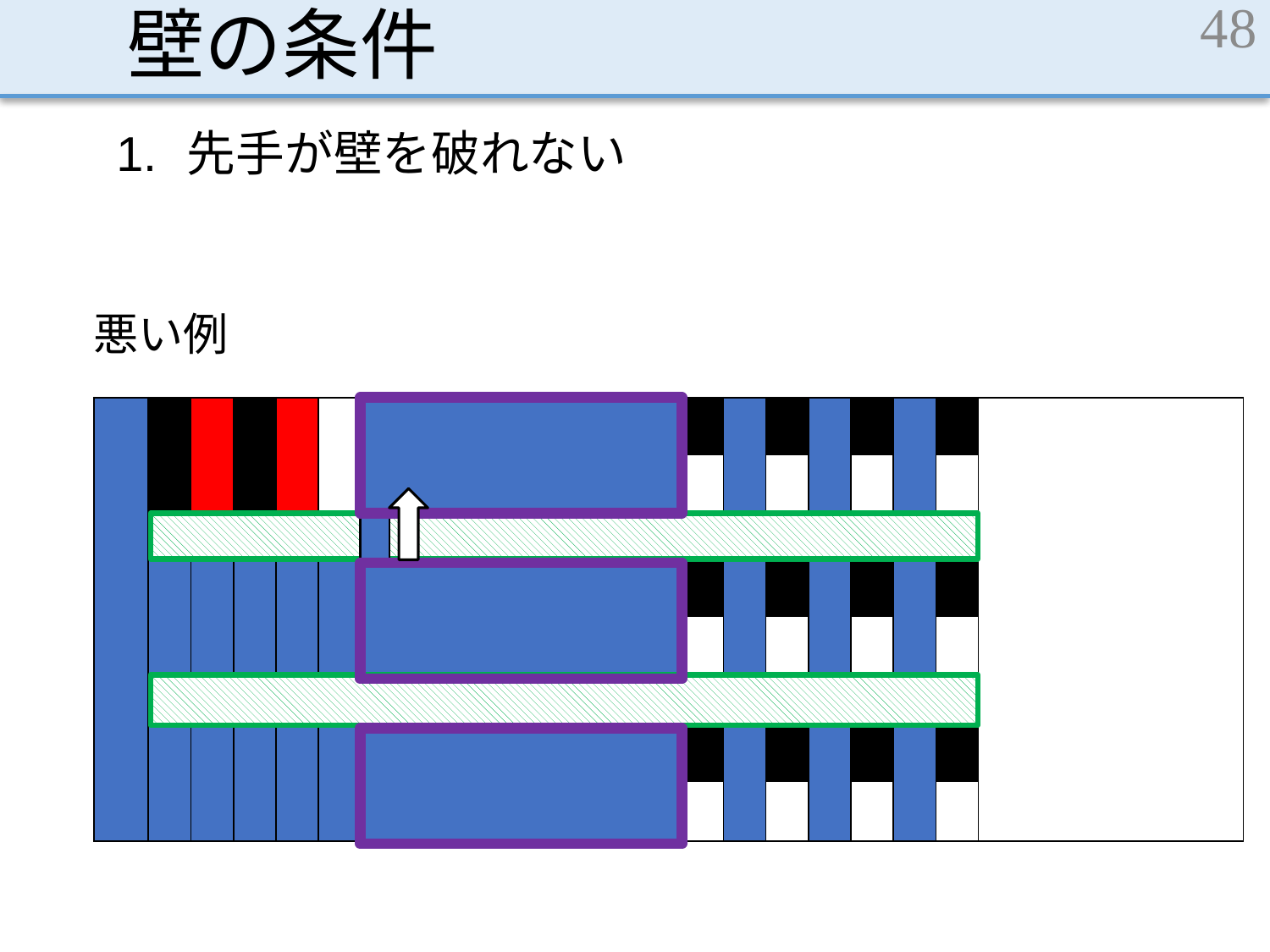

# 壁の条件
48
先手が壁を破れない

悪い例
|  |  |  |  |  |  |  |  |  |  |  |  |  |  |  |
| --- | --- | --- | --- | --- | --- | --- | --- | --- | --- | --- | --- | --- | --- | --- |
|  |  |  |  |  |  |  |  |  |  |  |  |  |  |  |
|  |  |  |  |  |  |  |  |  |  |  |  |  |  |  |
|  |  |  |  |  |  |  |  |  |  |  |  |  |  |  |
|  |  |  |  |  |  |  |  |  |  |  |  |  |  |  |
|  |  |  |  |  |  |  |  |  |  |  |  |  |  |  |
|  |  |  |  |  |  |  |  |  |  |  |  |  |  |  |
|  |  |  |  |  |  |  |  |  |  |  |  |  |  |  |